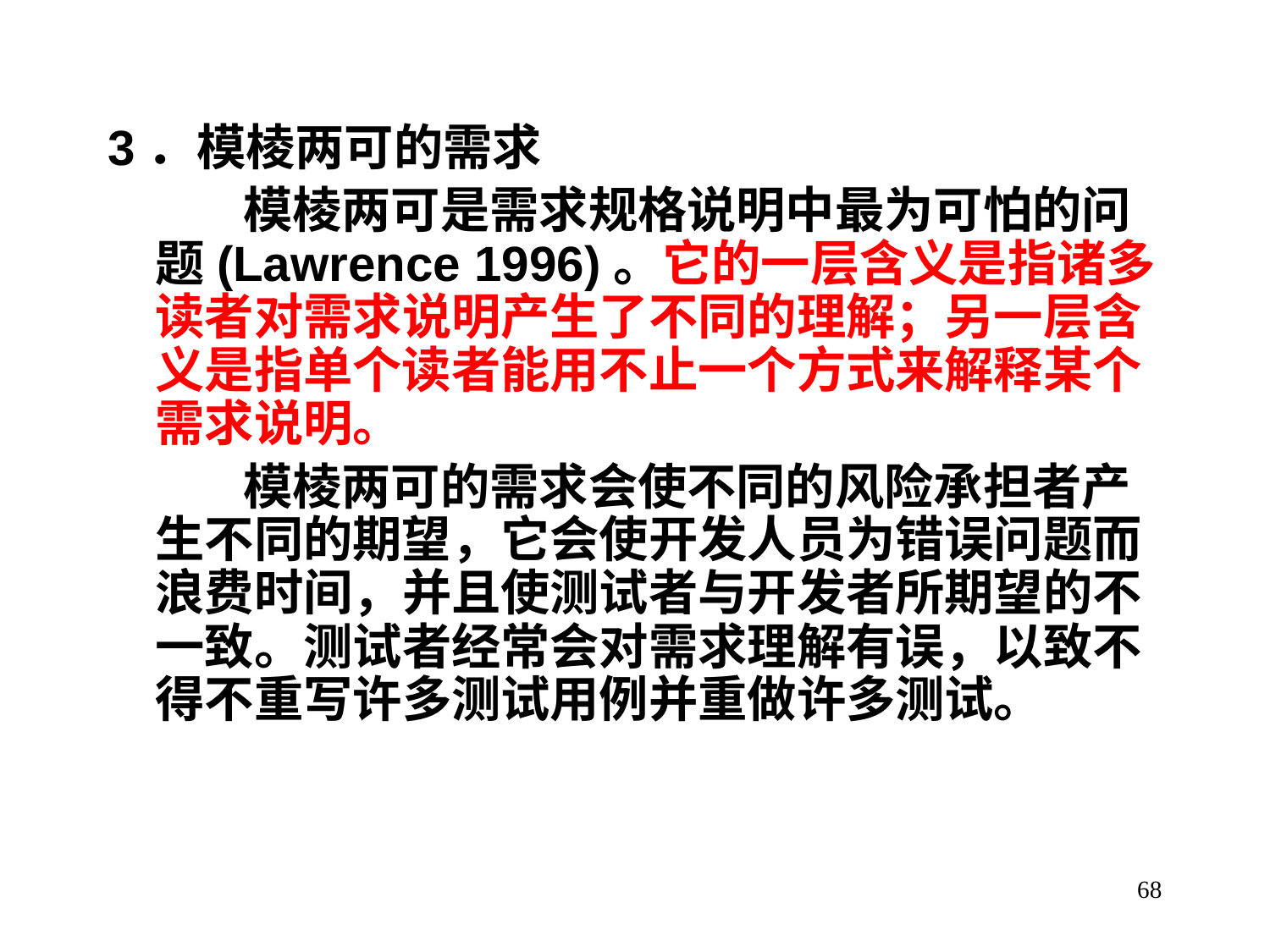

# 3．模棱两可的需求
           模棱两可是需求规格说明中最为可怕的问题(Lawrence 1996)。它的一层含义是指诸多读者对需求说明产生了不同的理解；另一层含义是指单个读者能用不止一个方式来解释某个需求说明。
           模棱两可的需求会使不同的风险承担者产生不同的期望，它会使开发人员为错误问题而浪费时间，并且使测试者与开发者所期望的不一致。测试者经常会对需求理解有误，以致不得不重写许多测试用例并重做许多测试。

68